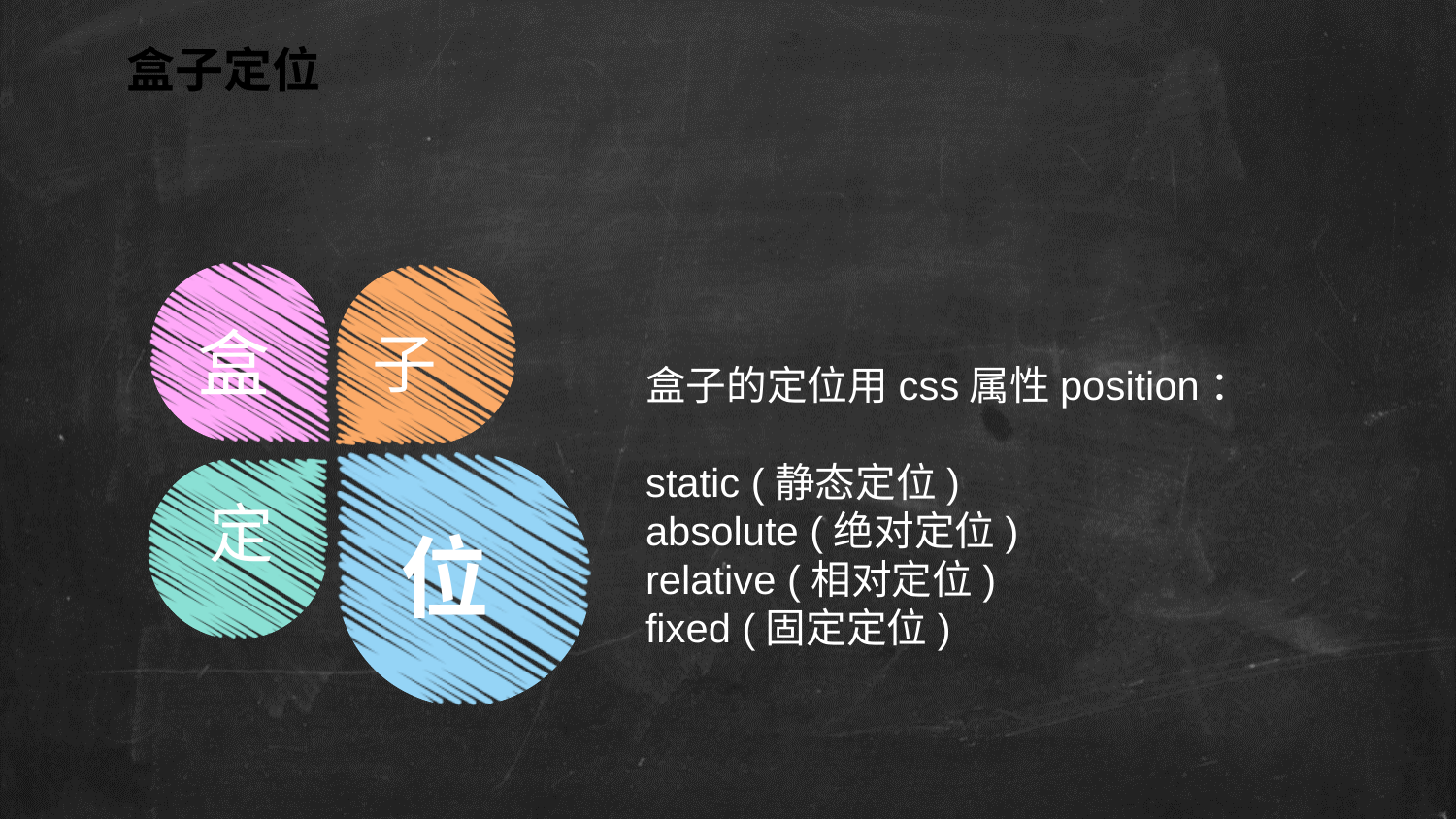

盒子定位

盒
子
盒子的定位用css属性position：

static (静态定位)
absolute (绝对定位)
relative (相对定位)
fixed (固定定位)

定

位